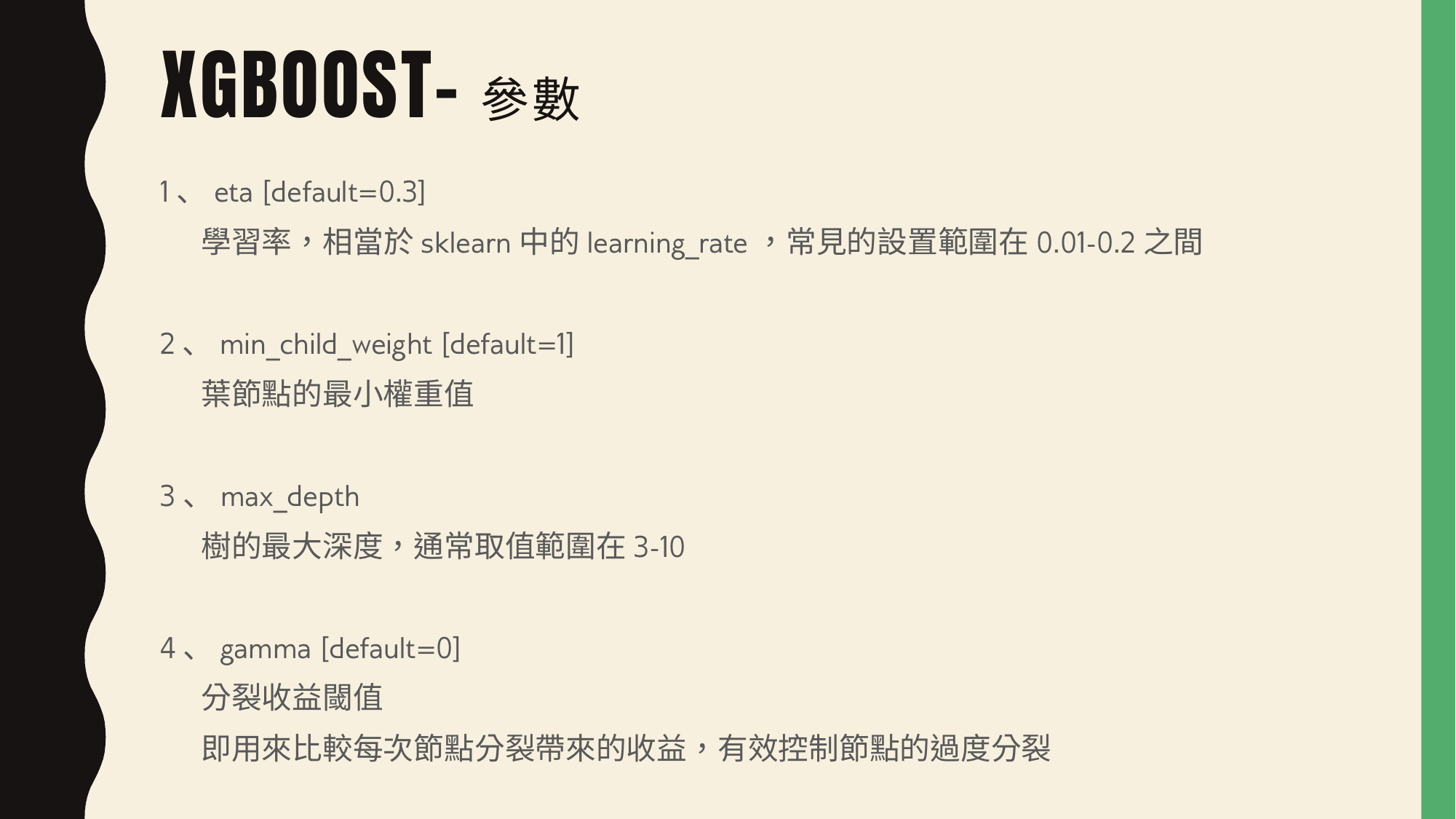

# Xgboost-參數
1、eta [default=0.3]
     學習率，相當於sklearn中的learning_rate，常見的設置範圍在0.01-0.2之間

2、min_child_weight [default=1]
     葉節點的最小權重值

3、max_depth
     樹的最大深度，通常取值範圍在3-10

4、gamma [default=0]
     分裂收益閾值
     即用來比較每次節點分裂帶來的收益，有效控制節點的過度分裂